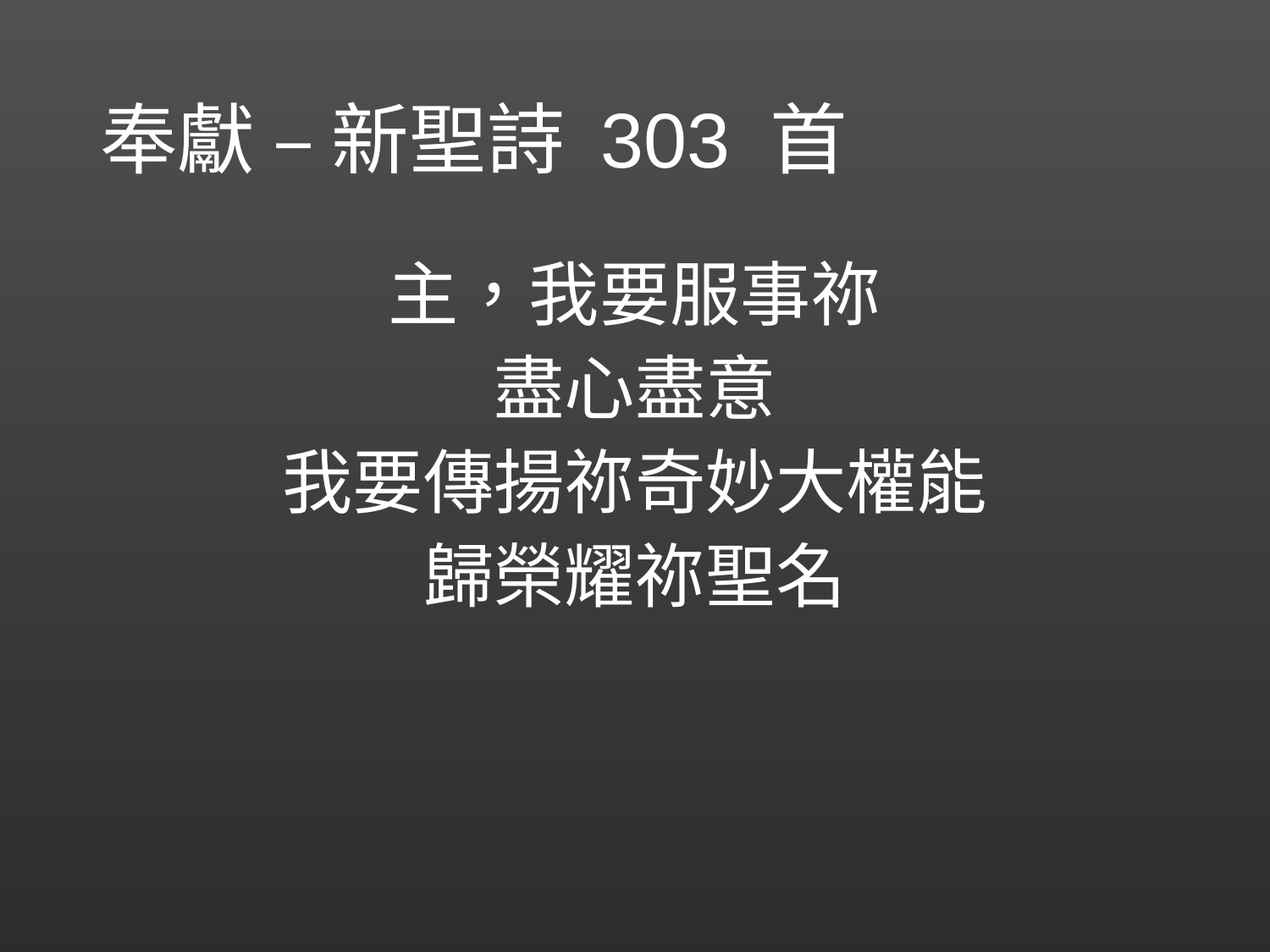

# 奉獻 – 新聖詩 303 首
主，我要服事祢
盡心盡意
我要傳揚祢奇妙大權能
歸榮耀祢聖名